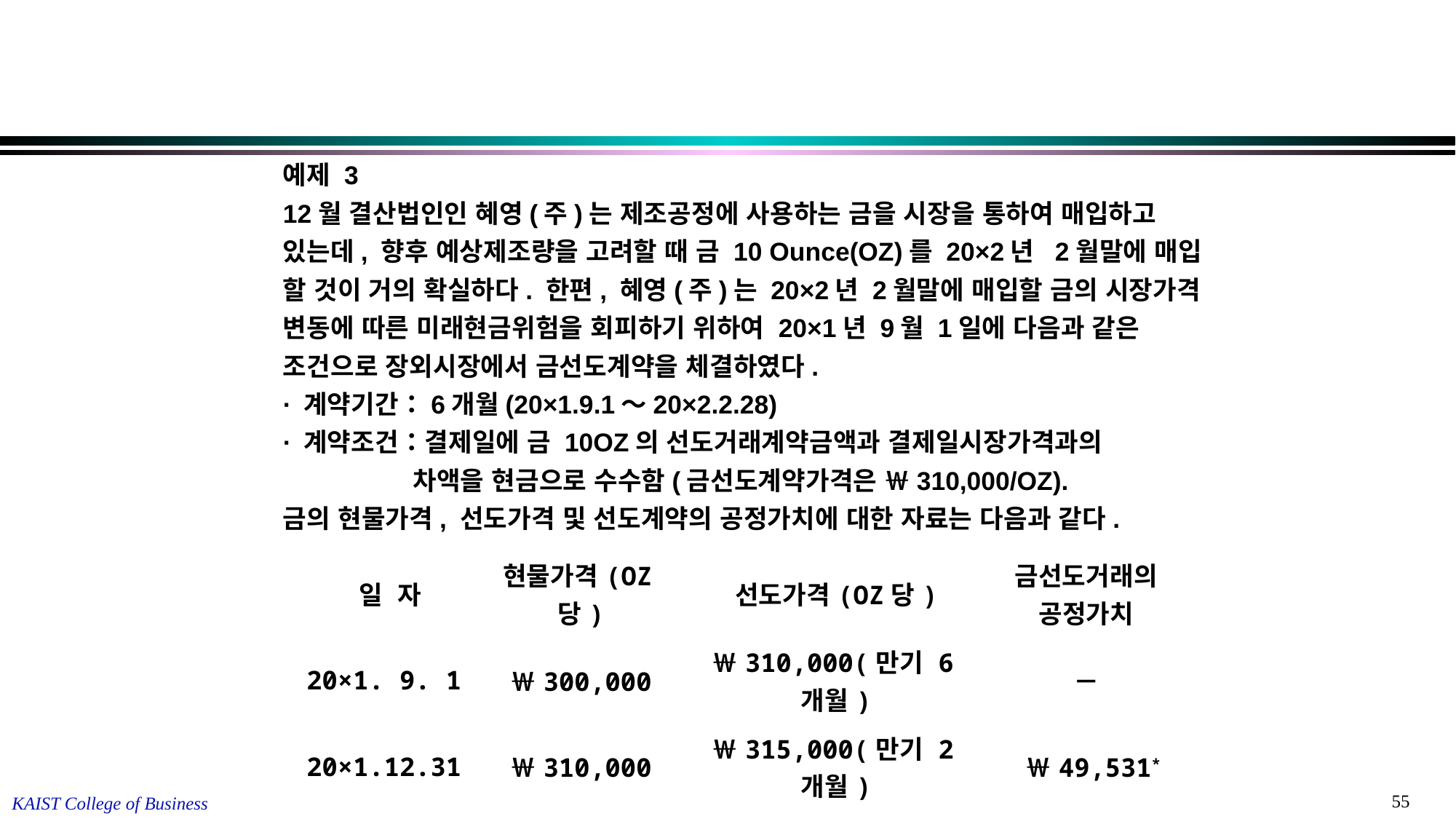

예제 3
12월 결산법인인 혜영(주)는 제조공정에 사용하는 금을 시장을 통하여 매입하고
있는데, 향후 예상제조량을 고려할 때 금 10 Ounce(OZ)를 20×2년  2월말에 매입
할 것이 거의 확실하다. 한편, 혜영(주)는 20×2년 2월말에 매입할 금의 시장가격
변동에 따른 미래현금위험을 회피하기 위하여 20×1년 9월 1일에 다음과 같은
조건으로 장외시장에서 금선도계약을 체결하였다.
∙ 계약기간：6개월(20×1.9.1～20×2.2.28)
∙ 계약조건：결제일에 금 10OZ의 선도거래계약금액과 결제일시장가격과의
                 차액을 현금으로 수수함(금선도계약가격은 ￦310,000/OZ).
금의 현물가격, 선도가격 및 선도계약의 공정가치에 대한 자료는 다음과 같다.

| 일  자 | 현물가격(OZ당) | 선도가격(OZ당) | 금선도거래의 공정가치 |
| --- | --- | --- | --- |
| 20×1. 9. 1 | ￦300,000 | ￦310,000(만기 6개월) | － |
| 20×1.12.31 | ￦310,000 | ￦315,000(만기 2개월) | ￦49,531\* |
| 20×2. 2.28 | ￦330,000 | － | ￦200,000 |